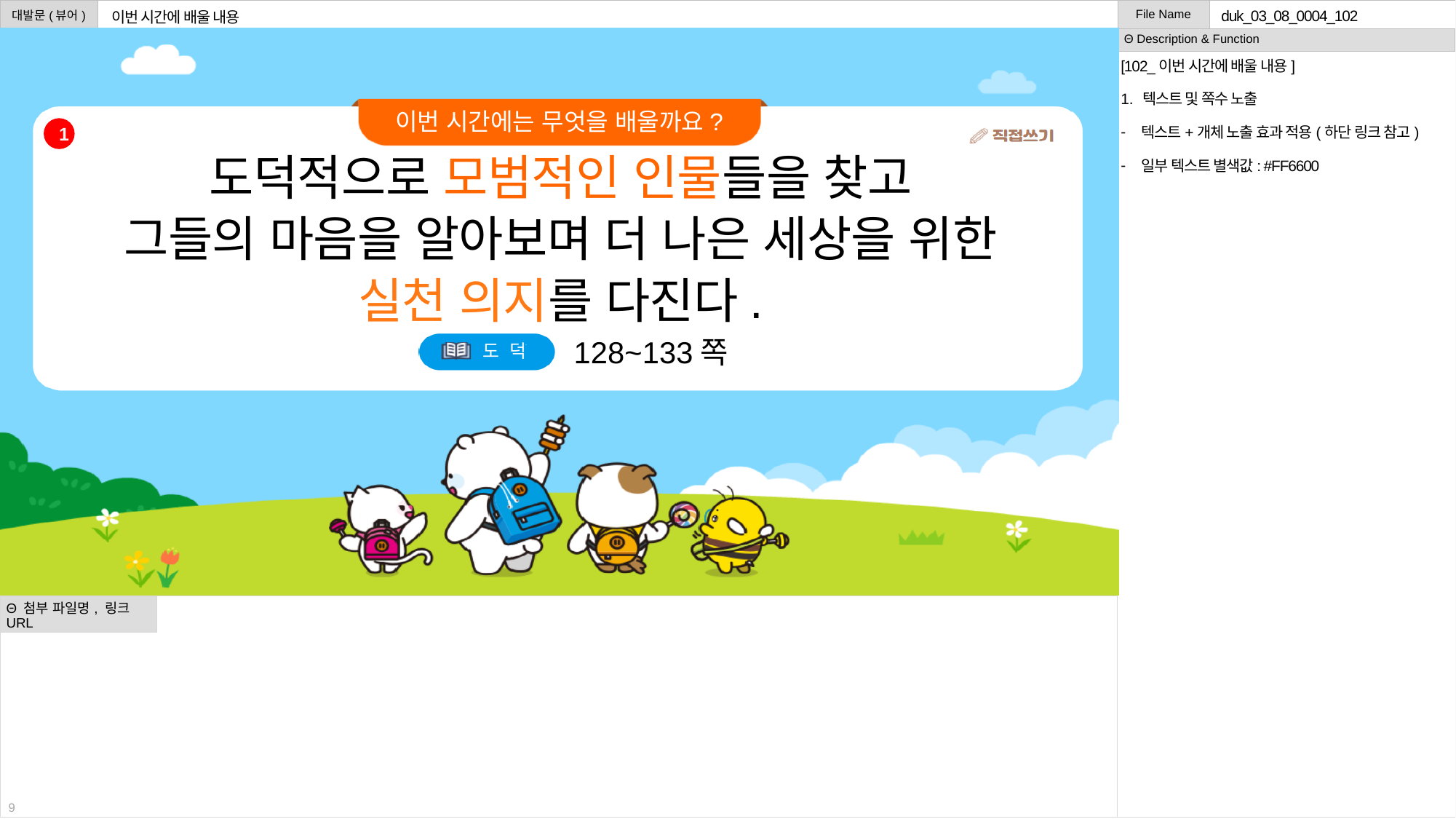

duk_03_08_0004_102
이번 시간에 배울 내용
[102_이번 시간에 배울 내용]
텍스트 및 쪽수 노출
텍스트+개체 노출 효과 적용(하단 링크 참고)
일부 텍스트 별색값: #FF6600

1
도덕적으로 모범적인 인물들을 찾고
그들의 마음을 알아보며 더 나은 세상을 위한
실천 의지를 다진다.
128~133쪽